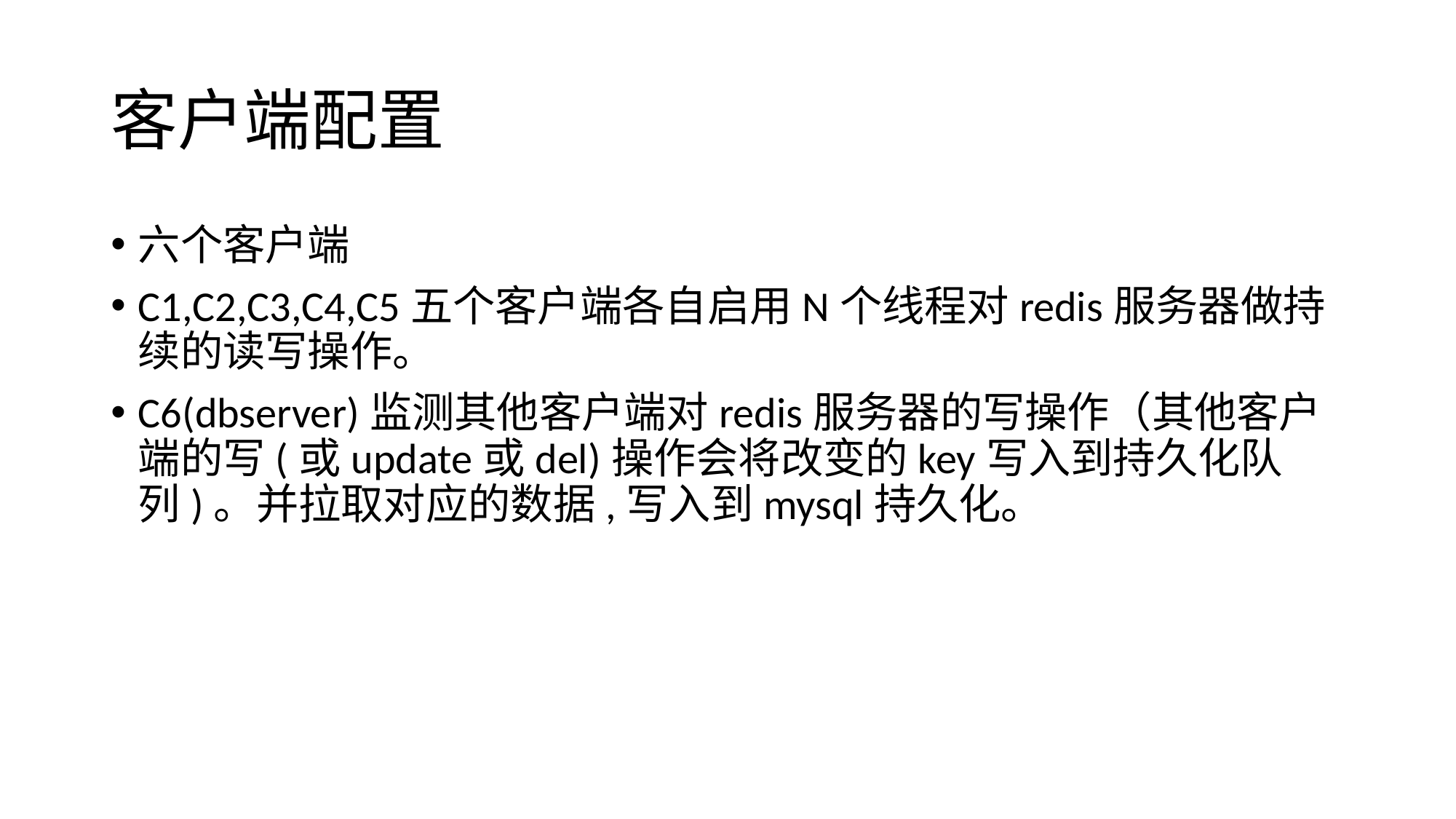

# 客户端配置
六个客户端
C1,C2,C3,C4,C5五个客户端各自启用N个线程对redis服务器做持续的读写操作。
C6(dbserver)监测其他客户端对redis服务器的写操作（其他客户端的写(或update或del)操作会将改变的key写入到持久化队列)。并拉取对应的数据,写入到mysql持久化。